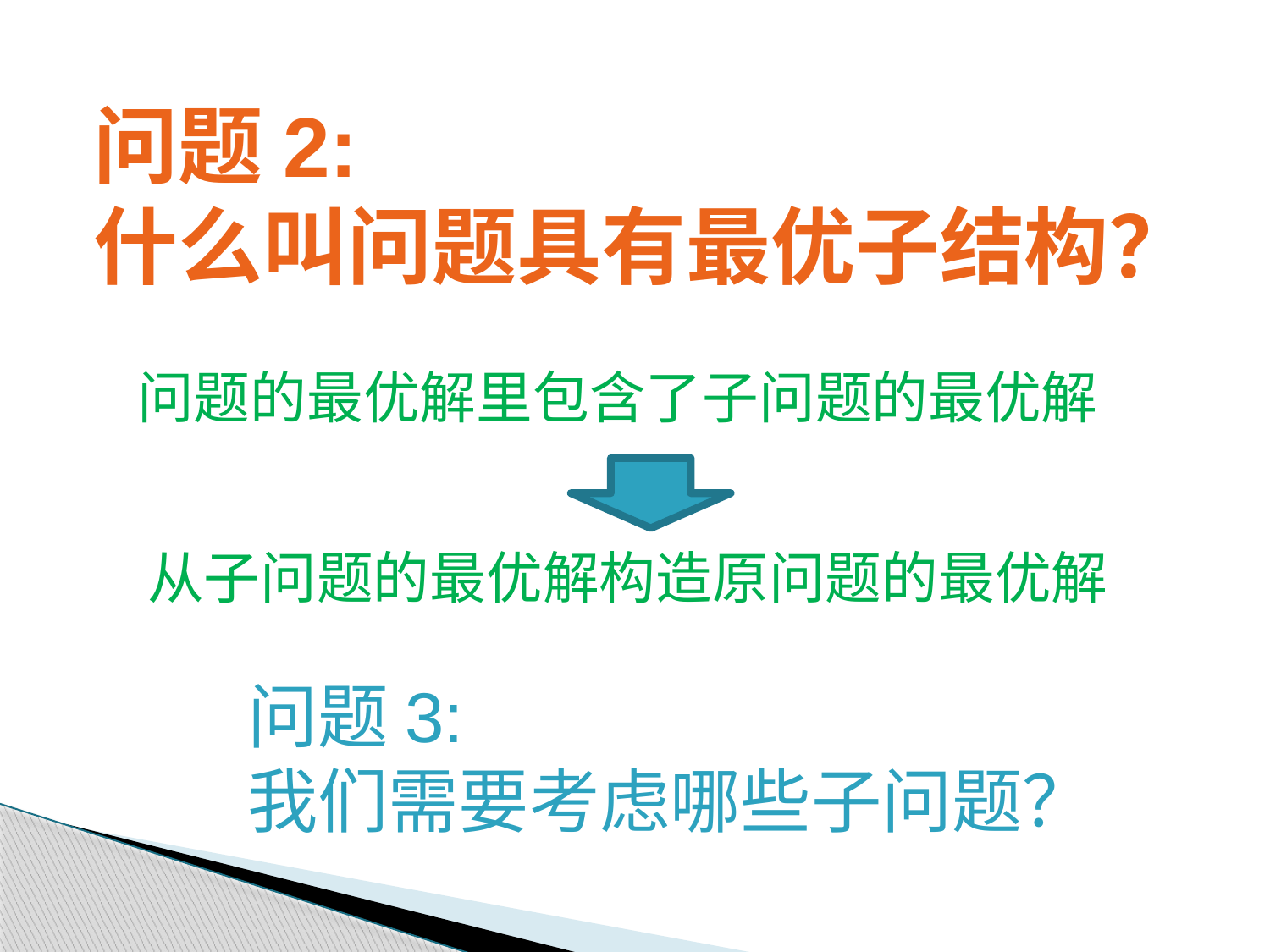

问题2:
什么叫问题具有最优子结构？
问题的最优解里包含了子问题的最优解

从子问题的最优解构造原问题的最优解
问题3:
我们需要考虑哪些子问题？